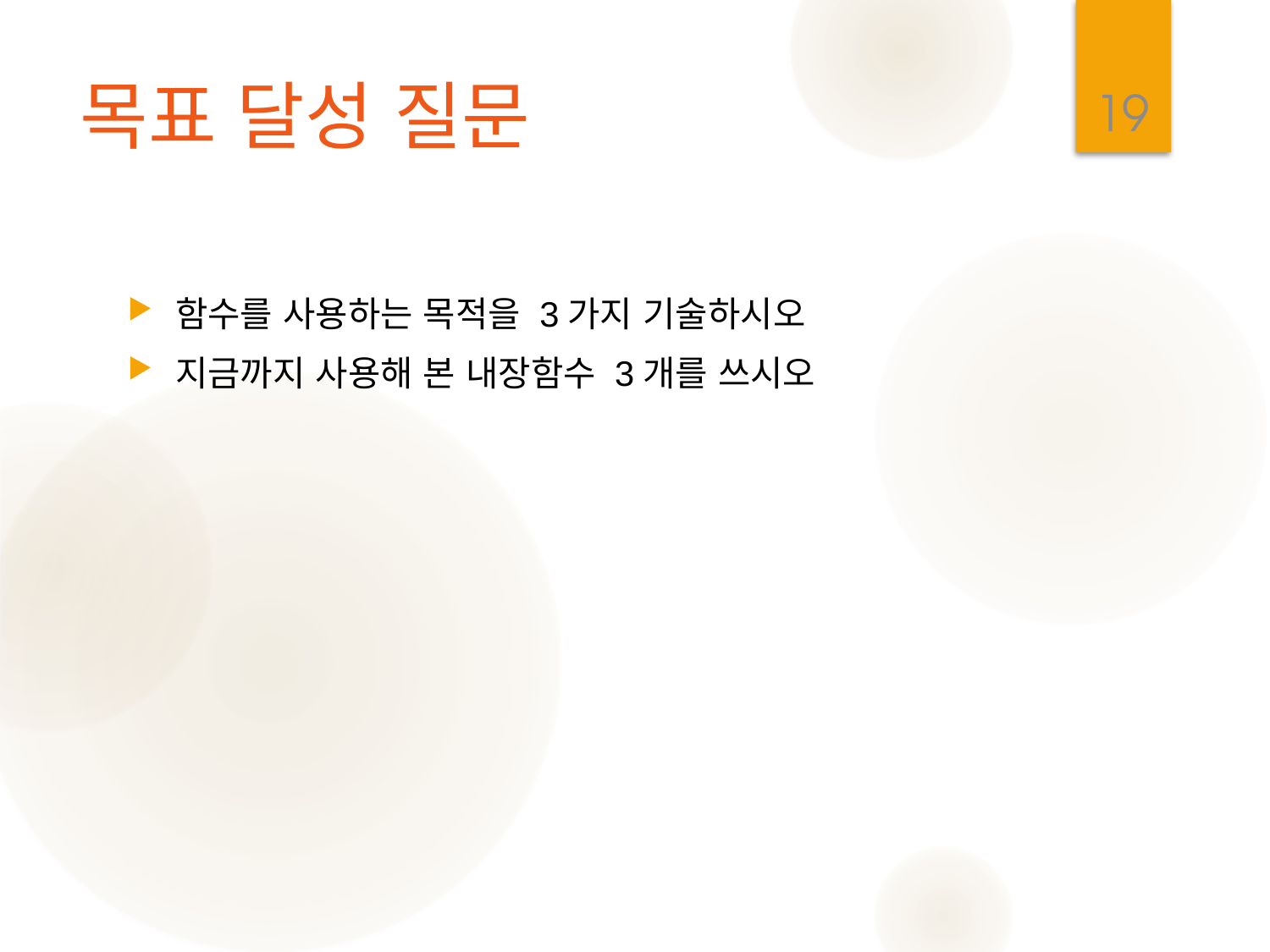

19
# 목표 달성 질문
함수를 사용하는 목적을 3가지 기술하시오
지금까지 사용해 본 내장함수 3개를 쓰시오